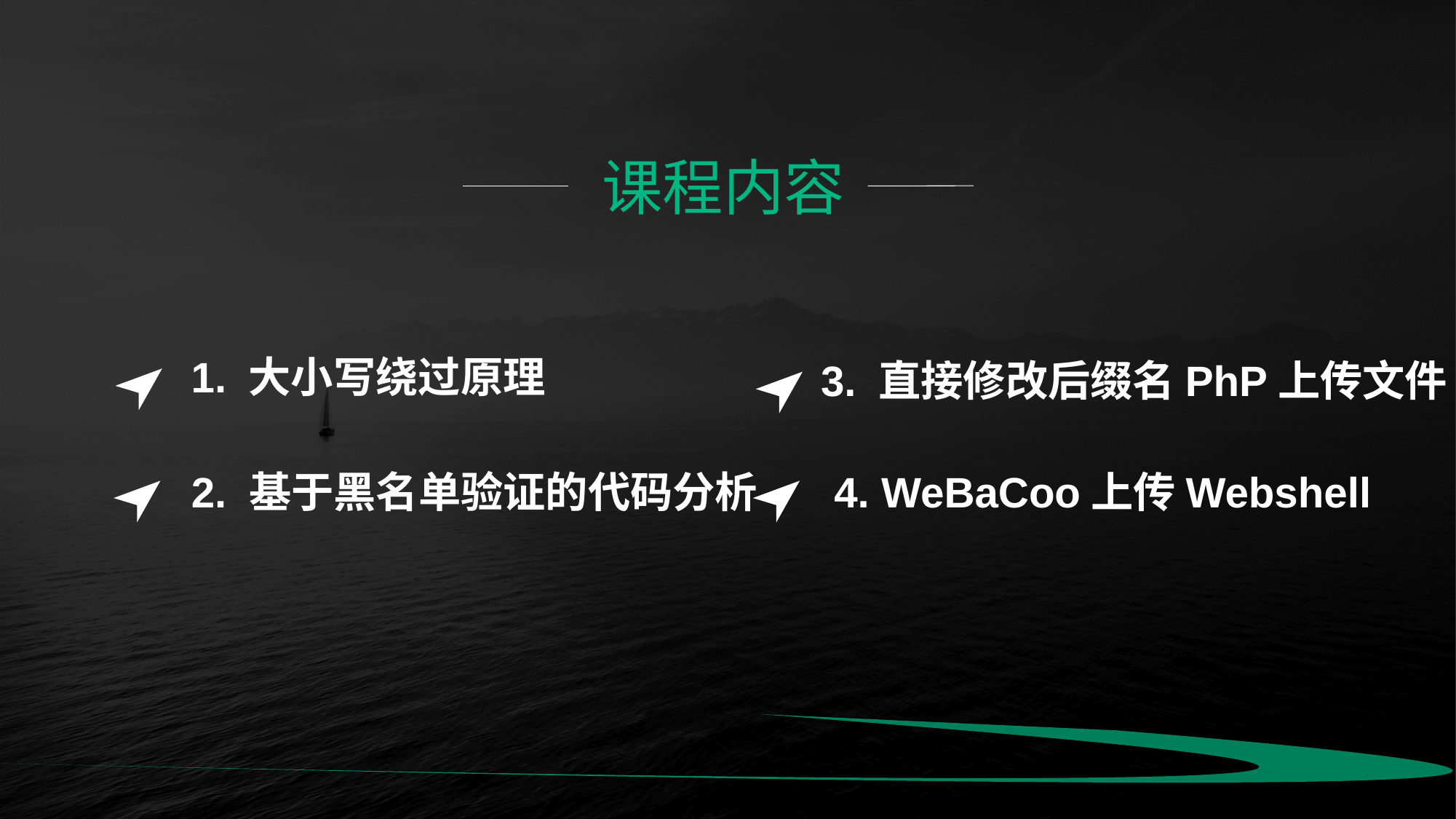

课程内容
1. 大小写绕过原理

2. 基于黑名单验证的代码分析

3. 直接修改后缀名PhP上传文件

4. WeBaCoo上传Webshell